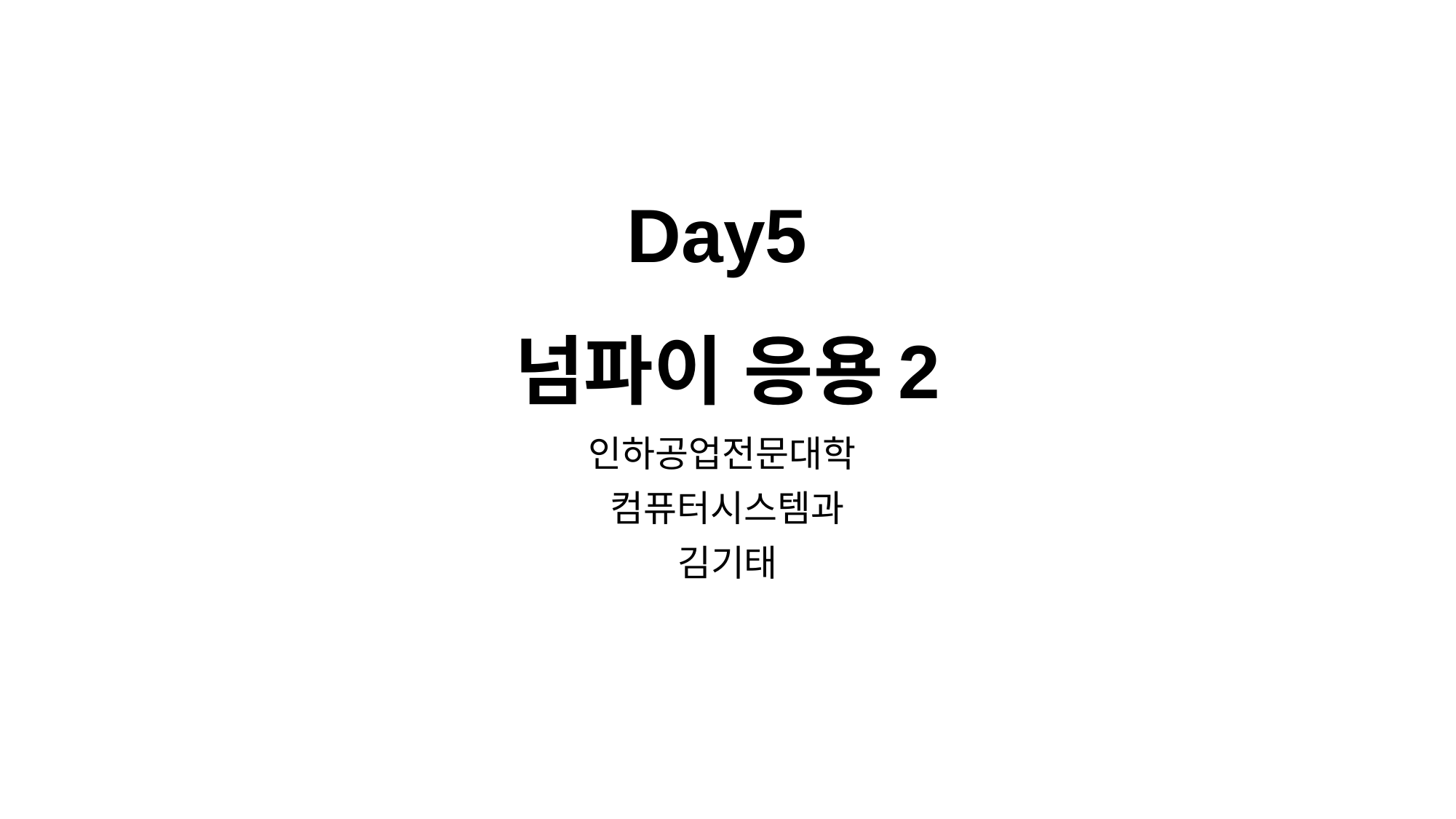

# Day5 넘파이 응용2
인하공업전문대학
컴퓨터시스템과
김기태